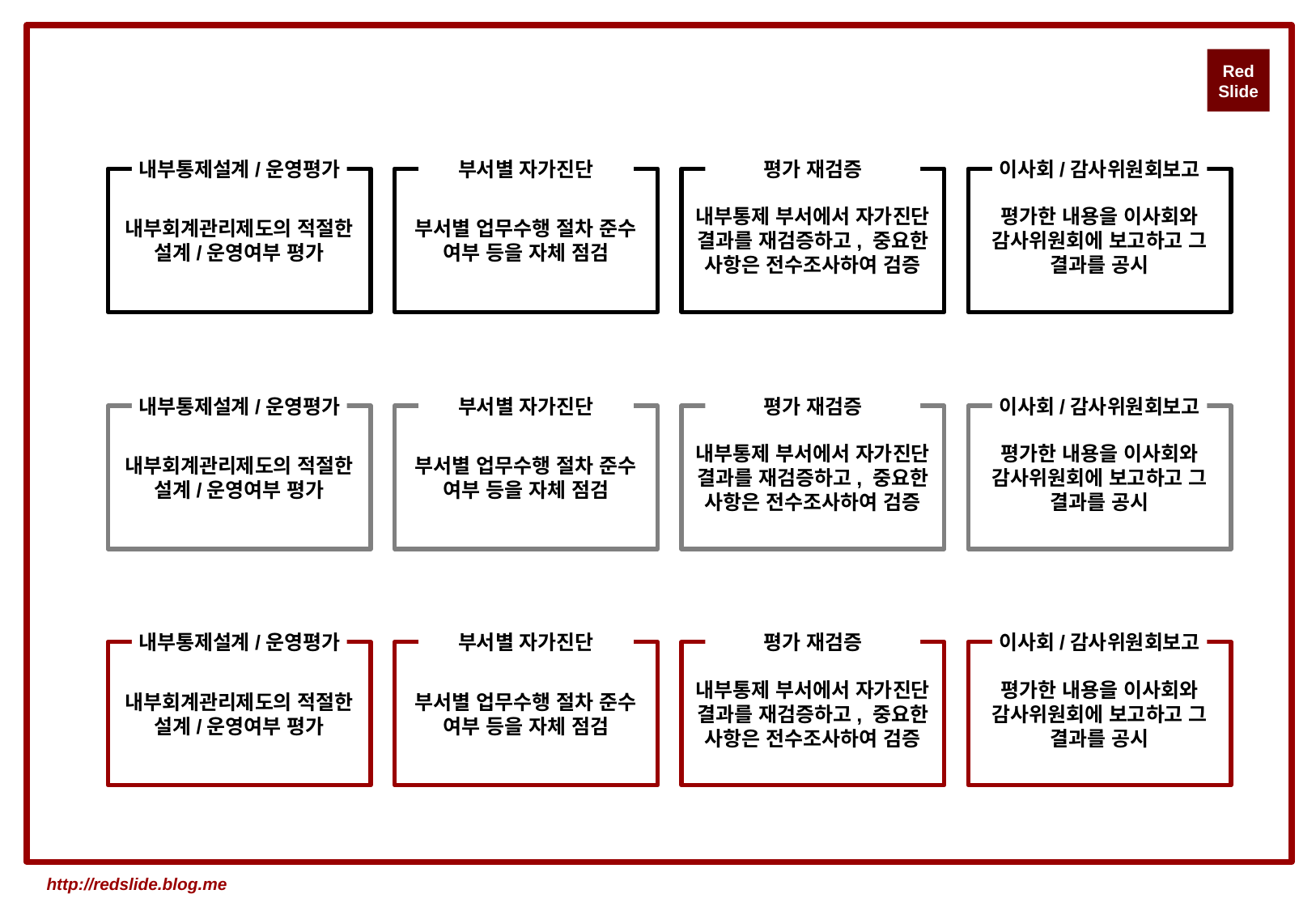

내부통제설계/운영평가
부서별 자가진단
평가 재검증
이사회/감사위원회보고
내부회계관리제도의 적절한 설계/운영여부 평가
부서별 업무수행 절차 준수 여부 등을 자체 점검
내부통제 부서에서 자가진단 결과를 재검증하고, 중요한 사항은 전수조사하여 검증
평가한 내용을 이사회와 감사위원회에 보고하고 그 결과를 공시
내부통제설계/운영평가
부서별 자가진단
평가 재검증
이사회/감사위원회보고
내부회계관리제도의 적절한 설계/운영여부 평가
부서별 업무수행 절차 준수 여부 등을 자체 점검
내부통제 부서에서 자가진단 결과를 재검증하고, 중요한 사항은 전수조사하여 검증
평가한 내용을 이사회와 감사위원회에 보고하고 그 결과를 공시
내부통제설계/운영평가
부서별 자가진단
평가 재검증
이사회/감사위원회보고
내부회계관리제도의 적절한 설계/운영여부 평가
부서별 업무수행 절차 준수 여부 등을 자체 점검
내부통제 부서에서 자가진단 결과를 재검증하고, 중요한 사항은 전수조사하여 검증
평가한 내용을 이사회와 감사위원회에 보고하고 그 결과를 공시